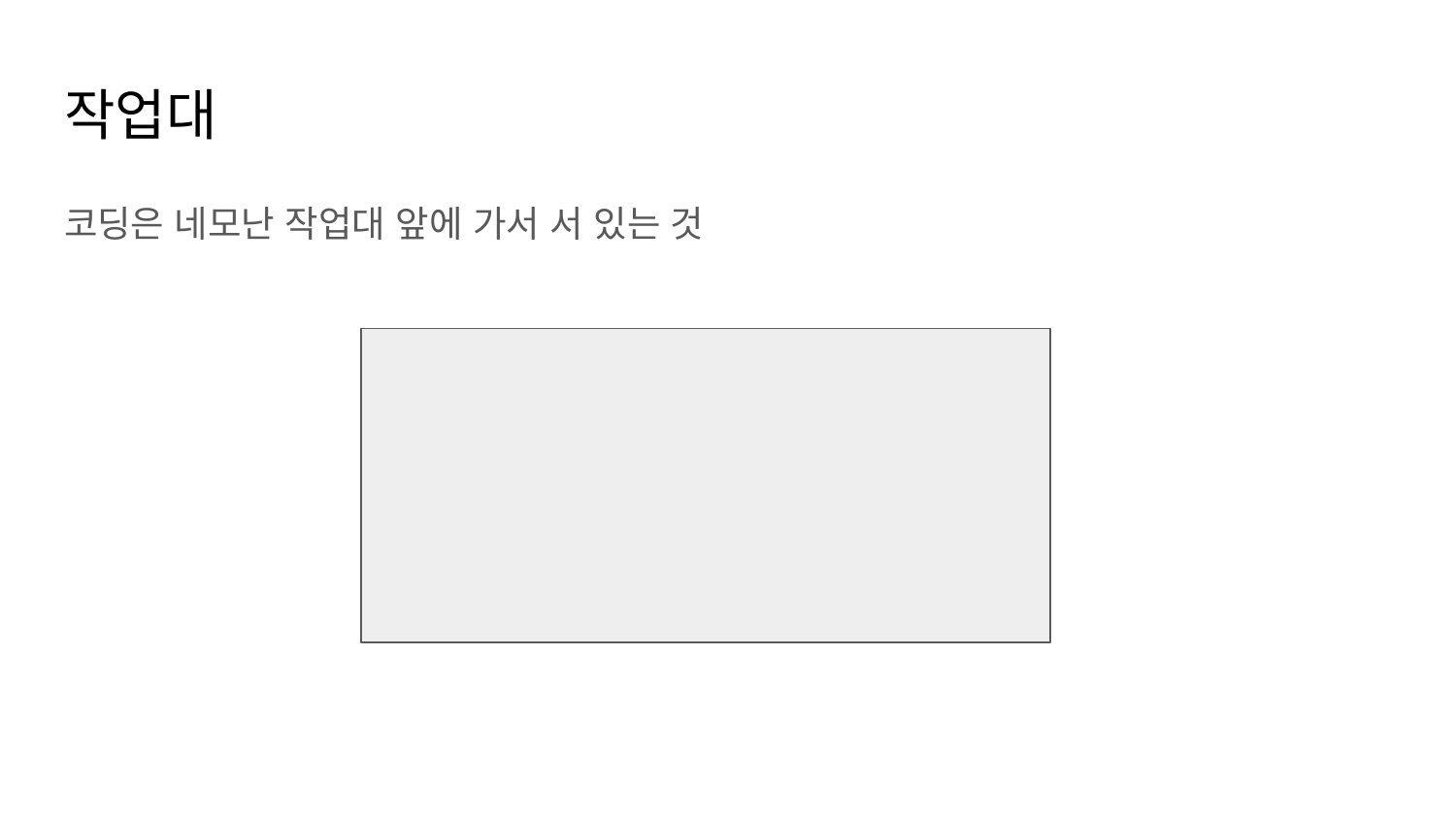

# 작업대
코딩은 네모난 작업대 앞에 가서 서 있는 것